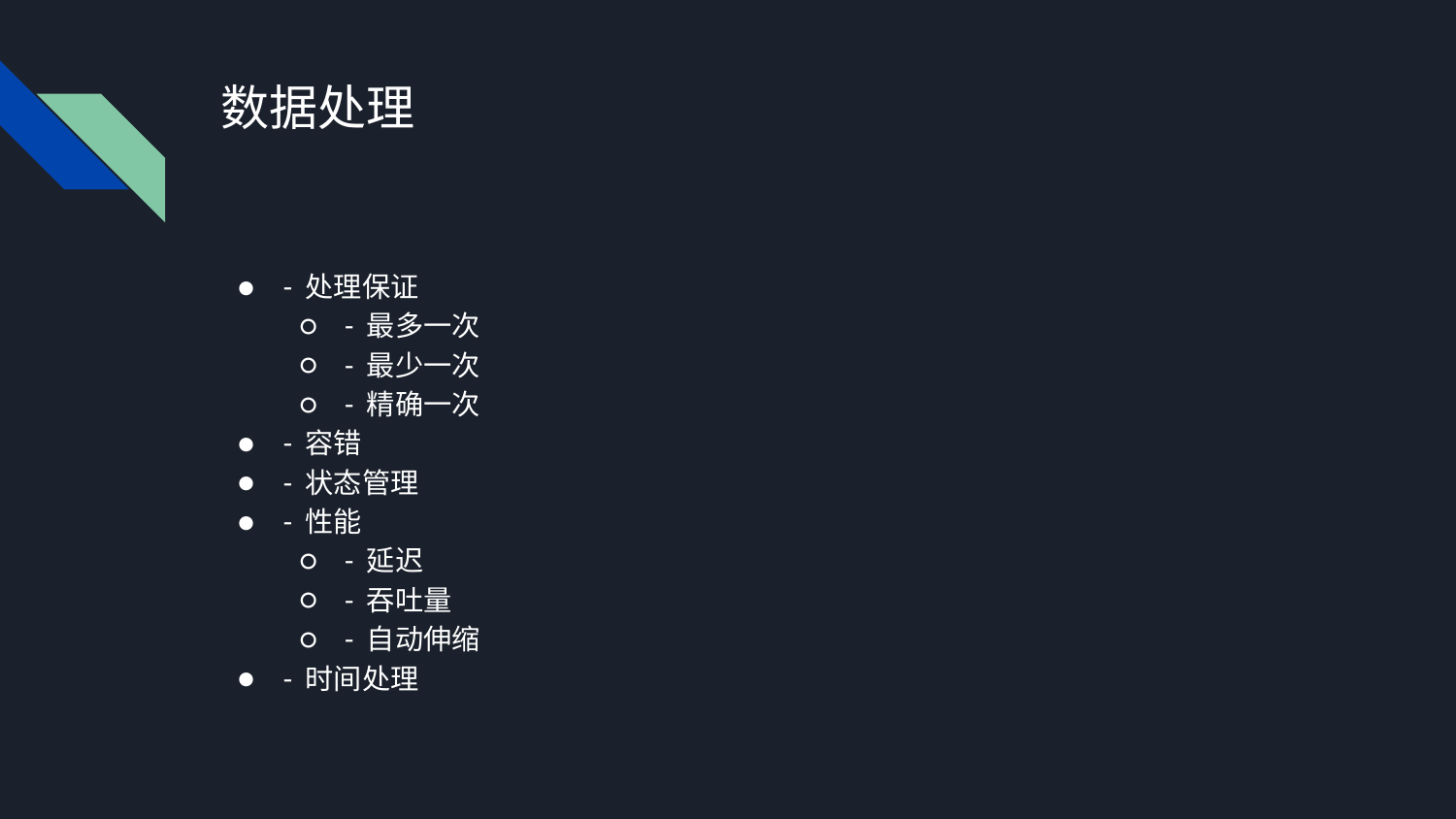

# 数据处理
- 处理保证
- 最多一次
- 最少一次
- 精确一次
- 容错
- 状态管理
- 性能
- 延迟
- 吞吐量
- 自动伸缩
- 时间处理